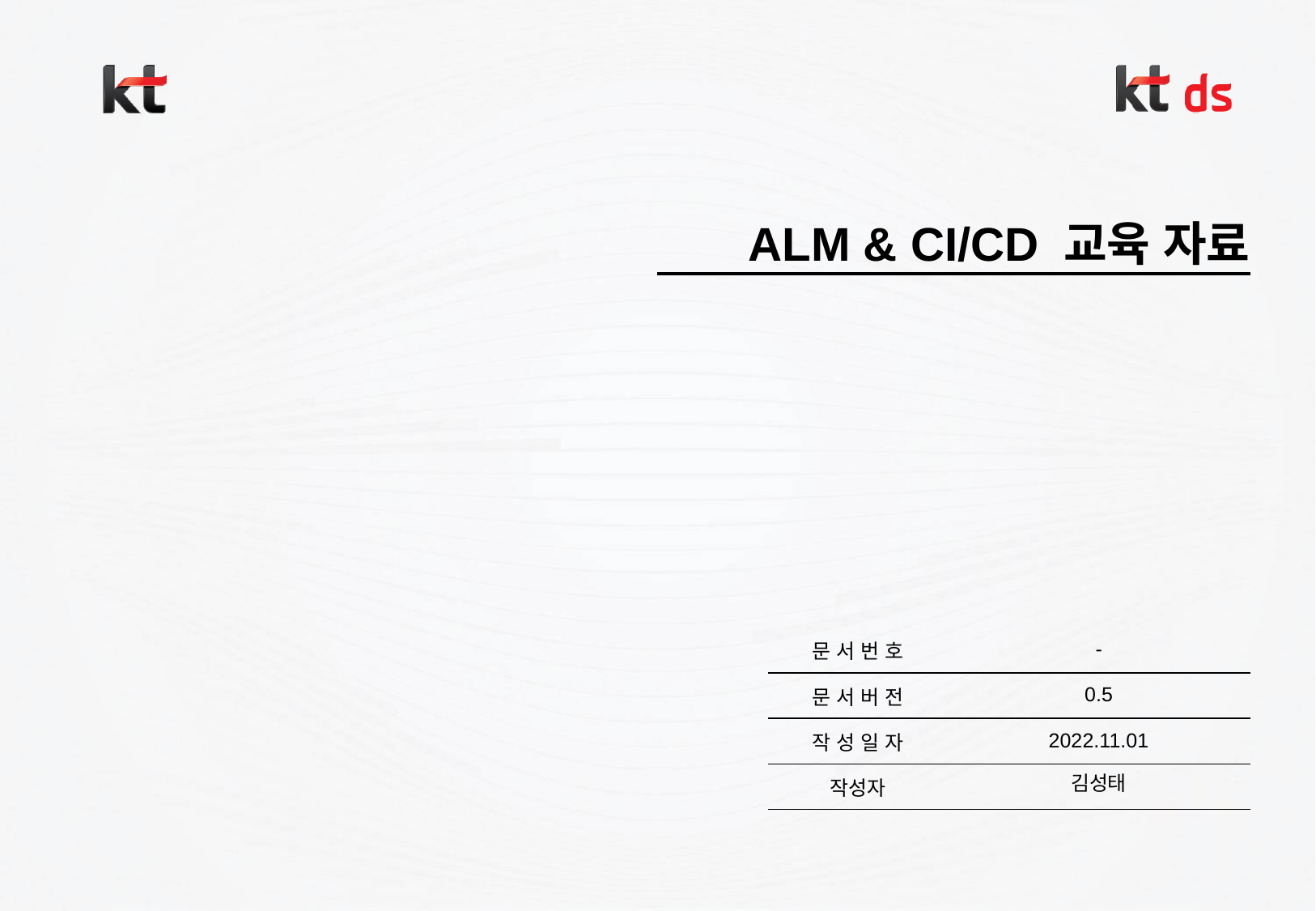

# ALM & CI/CD 교육 자료
| 문 서 번 호 | - |
| --- | --- |
| 문 서 버 전 | 0.5 |
| 작 성 일 자 | 2022.11.01 |
| 작성자 | 김성태 |